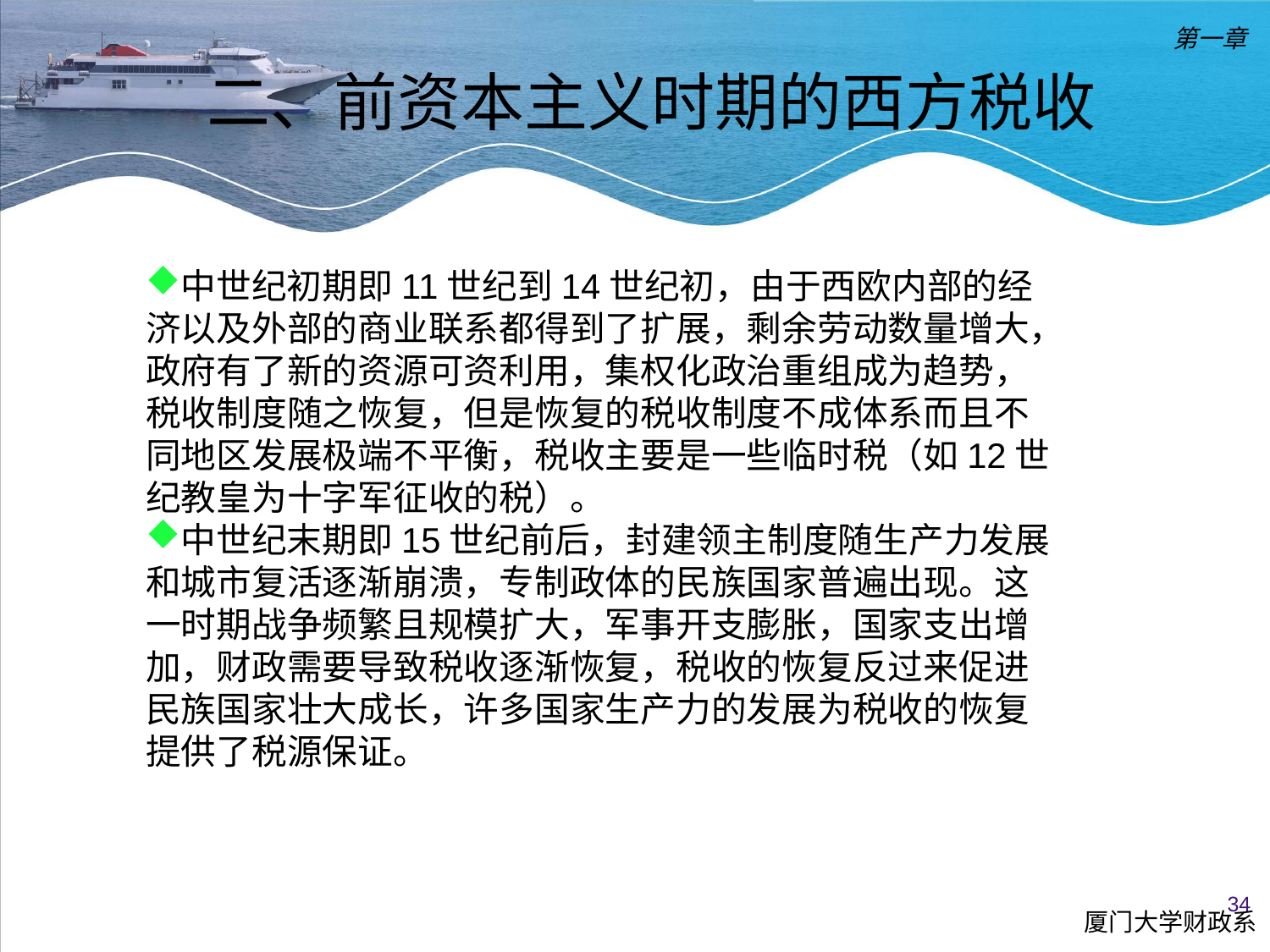

第一章
二、前资本主义时期的西方税收
中世纪初期即11世纪到14世纪初，由于西欧内部的经济以及外部的商业联系都得到了扩展，剩余劳动数量增大，政府有了新的资源可资利用，集权化政治重组成为趋势，税收制度随之恢复，但是恢复的税收制度不成体系而且不同地区发展极端不平衡，税收主要是一些临时税（如12世纪教皇为十字军征收的税）。
中世纪末期即15世纪前后，封建领主制度随生产力发展和城市复活逐渐崩溃，专制政体的民族国家普遍出现。这一时期战争频繁且规模扩大，军事开支膨胀，国家支出增加，财政需要导致税收逐渐恢复，税收的恢复反过来促进民族国家壮大成长，许多国家生产力的发展为税收的恢复提供了税源保证。
34
厦门大学财政系